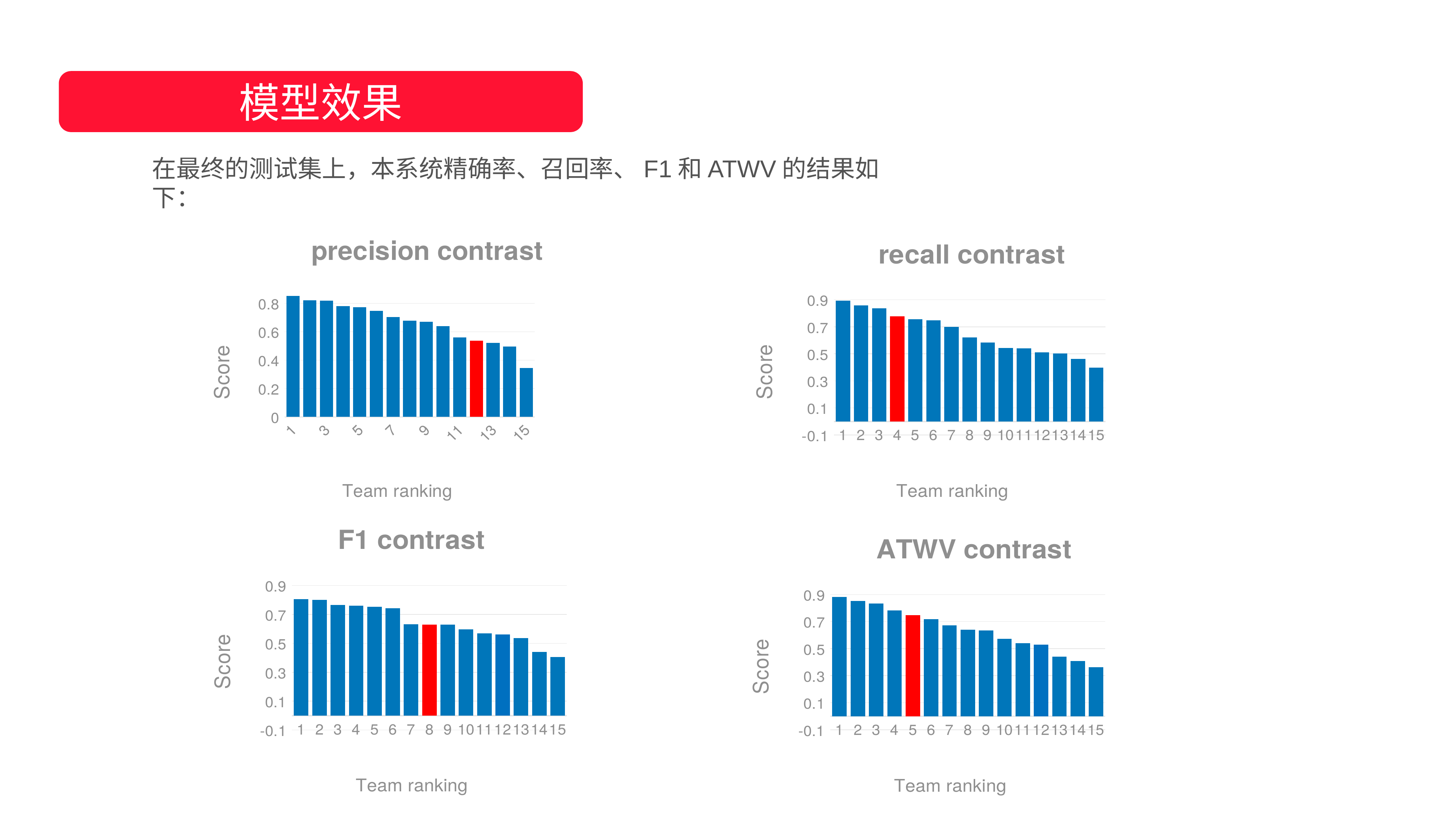

模型效果
在最终的测试集上，本系统精确率、召回率、F1和ATWV的结果如下：

### Chart: precision contrast

| Category | 系列 1 |
|---|---|
| 1 | 0.851866666666666 |
| 2 | 0.8209 |
| 3 | 0.819766666666666 |
| 4 | 0.780133333333333 |
| 5 | 0.7733 |
| 6 | 0.747599999999999 |
| 7 | 0.7025 |
| 8 | 0.677866666666666 |
| 9 | 0.669566666666666 |
| 10 | 0.638333333333333 |
| 11 | 0.559433333333333 |
| 12 | 0.536266666666666 |
| 13 | 0.5219 |
| 14 | 0.495066666666666 |
| 15 | 0.344633333333333 |

### Chart: recall contrast

| Category | 系列 1 |
|---|---|
| 1 | 0.892333333333333 |
| 2 | 0.858566666666666 |
| 3 | 0.8365 |
| 4 | 0.776433333333333 |
| 5 | 0.756433333333333 |
| 6 | 0.7473 |
| 7 | 0.698599999999999 |
| 8 | 0.622666666666666 |
| 9 | 0.585133333333333 |
| 10 | 0.544366666666666 |
| 11 | 0.540366666666666 |
| 12 | 0.5108 |
| 13 | 0.504433333333333 |
| 14 | 0.462066666666666 |
| 15 | 0.398733333333333 |

### Chart: F1 contrast

| Category | 系列 1 |
|---|---|
| 1 | 0.806633333333333 |
| 2 | 0.799966666666666 |
| 3 | 0.765666666666666 |
| 4 | 0.759233333333333 |
| 5 | 0.7524 |
| 6 | 0.743033333333333 |
| 7 | 0.6322 |
| 8 | 0.629633333333333 |
| 9 | 0.628466666666666 |
| 10 | 0.596966666666666 |
| 11 | 0.569366666666666 |
| 12 | 0.561866666666666 |
| 13 | 0.535966666666666 |
| 14 | 0.4416 |
| 15 | 0.4051 |

### Chart: ATWV contrast

| Category | 系列 1 |
|---|---|
| 1 | 0.882033333333333 |
| 2 | 0.852333333333333 |
| 3 | 0.832999999999999 |
| 4 | 0.782133333333333 |
| 5 | 0.7466 |
| 6 | 0.7177 |
| 7 | 0.671466666666666 |
| 8 | 0.640833333333333 |
| 9 | 0.634933333333333 |
| 10 | 0.573266666666666 |
| 11 | 0.539333333333333 |
| 12 | 0.5302 |
| 13 | 0.4416 |
| 14 | 0.406833333333333 |
| 15 | 0.362866666666666 |